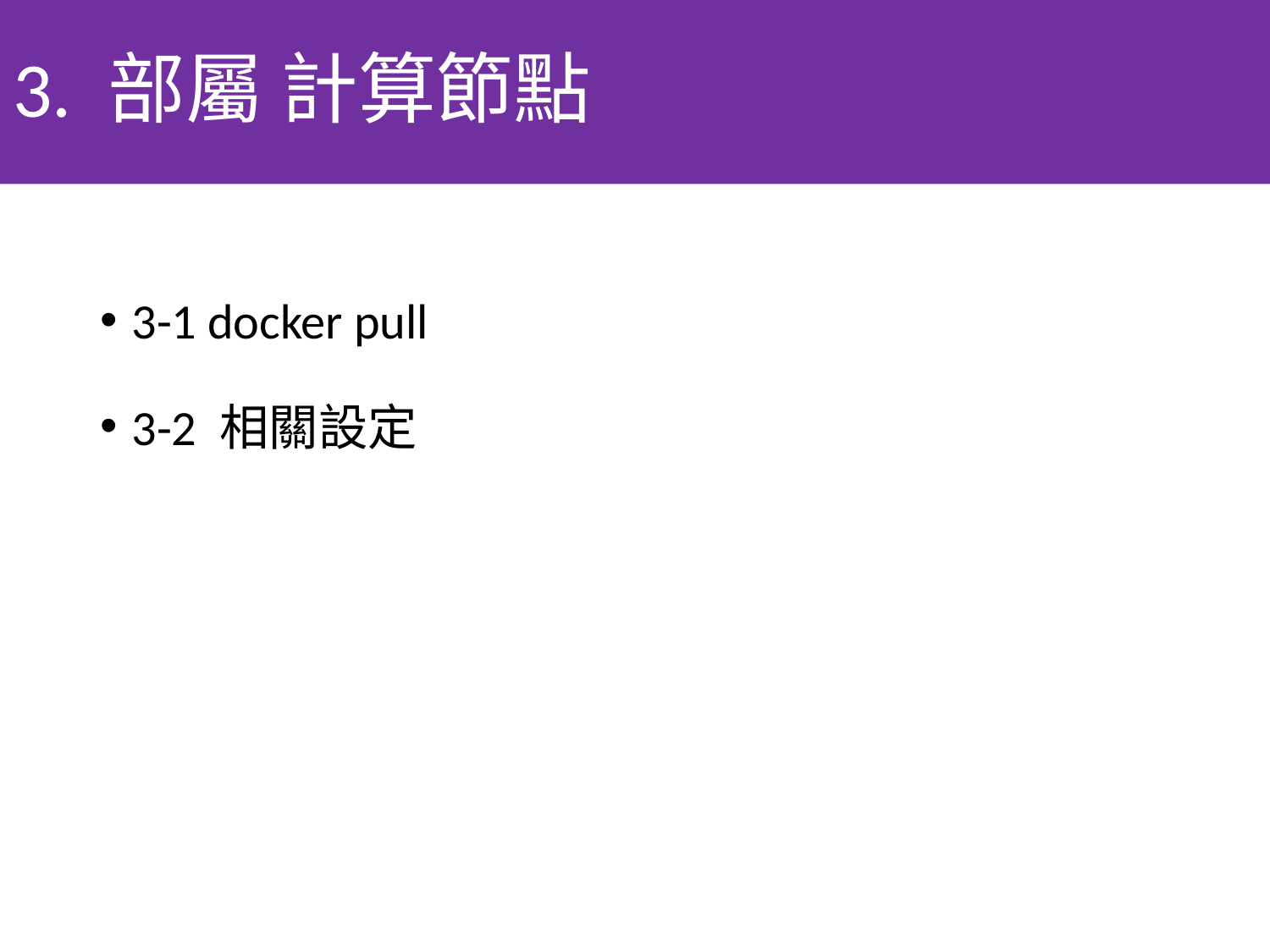

# 3. 部屬 計算節點
3-1 docker pull
3-2 相關設定